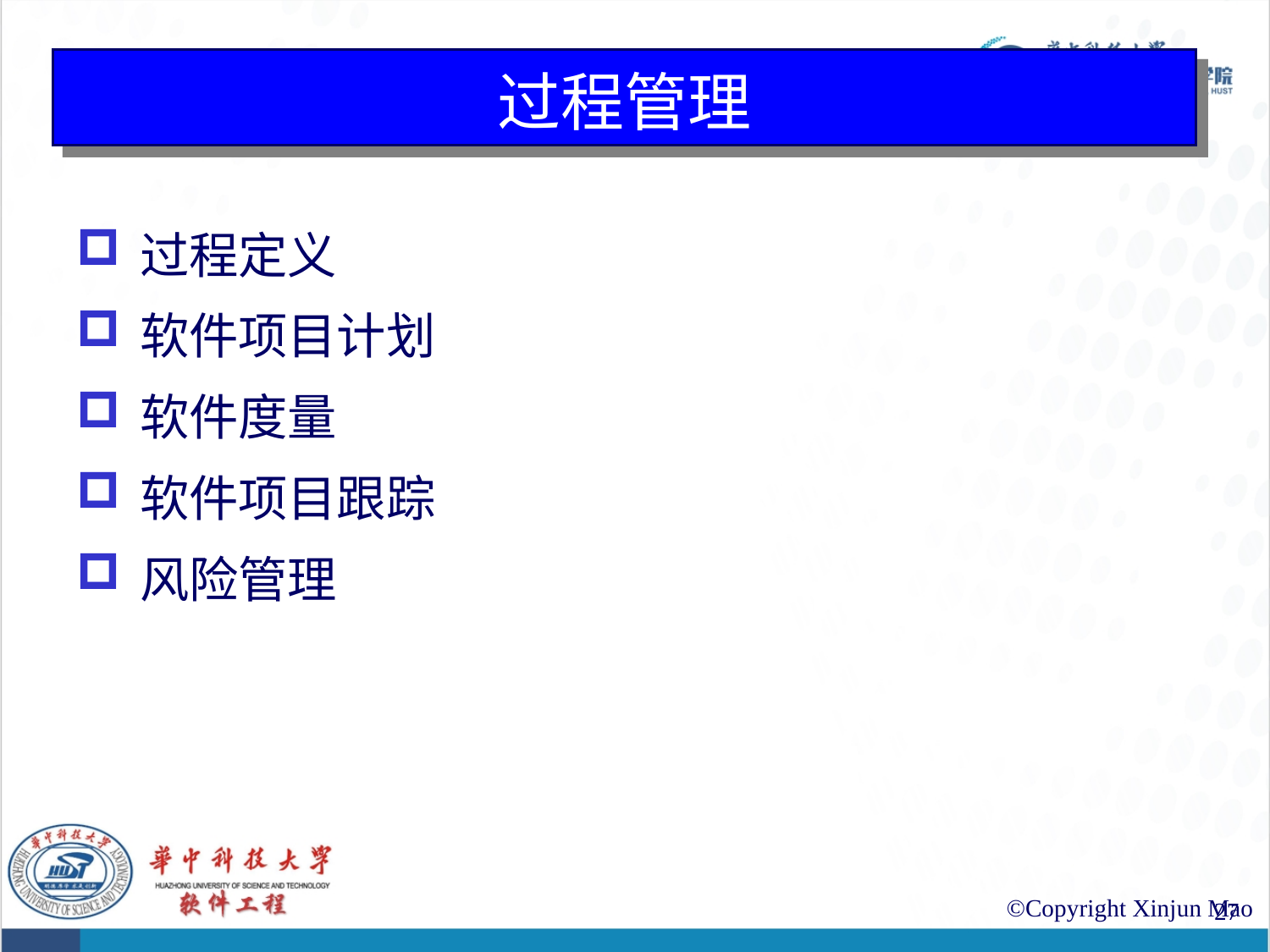

# 过程管理
过程定义
软件项目计划
软件度量
软件项目跟踪
风险管理
©Copyright Xinjun Mao
27